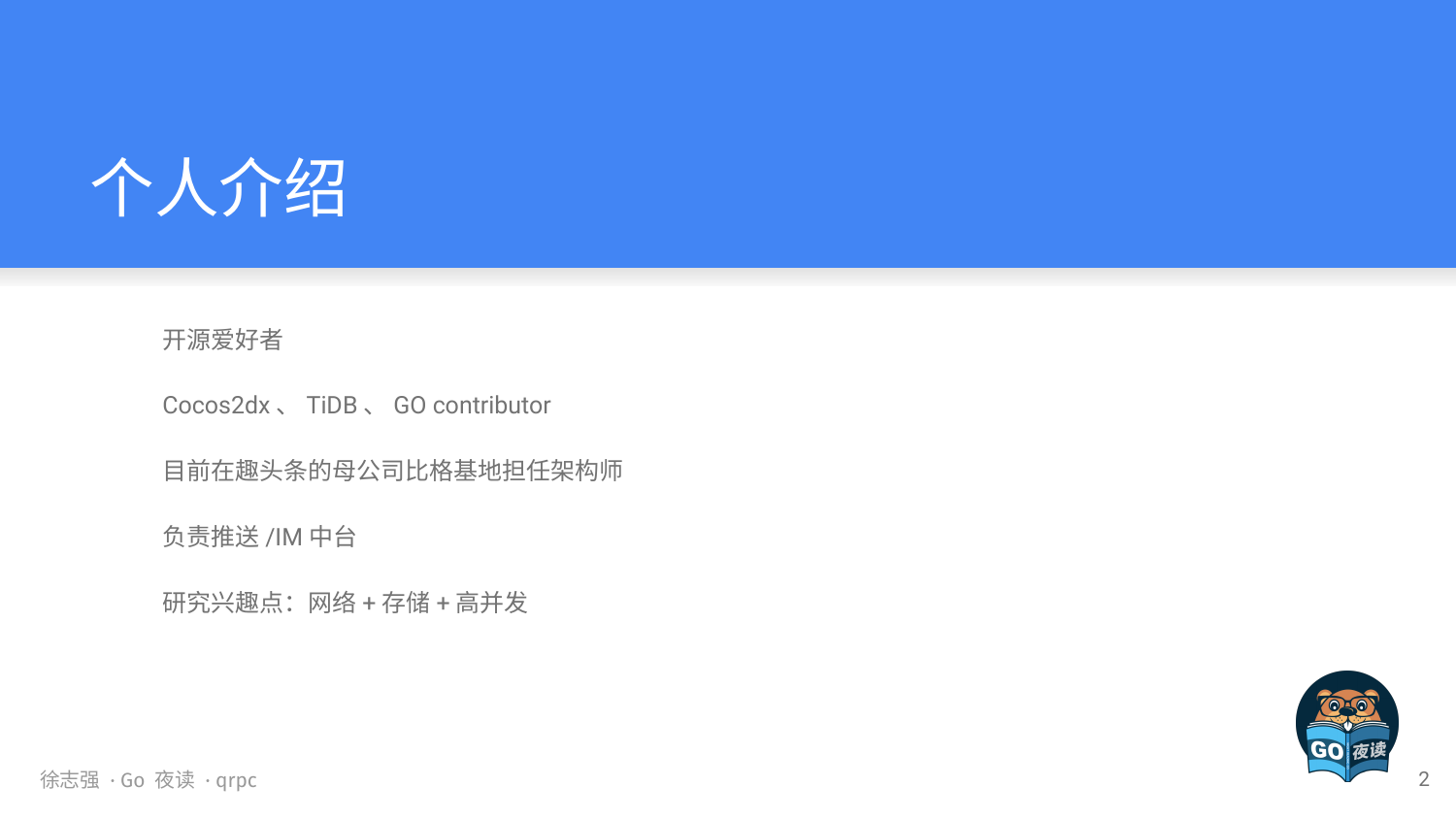

# 个人介绍
开源爱好者
Cocos2dx、TiDB、GO contributor
目前在趣头条的母公司比格基地担任架构师
负责推送/IM中台
研究兴趣点：网络+存储+高并发
2